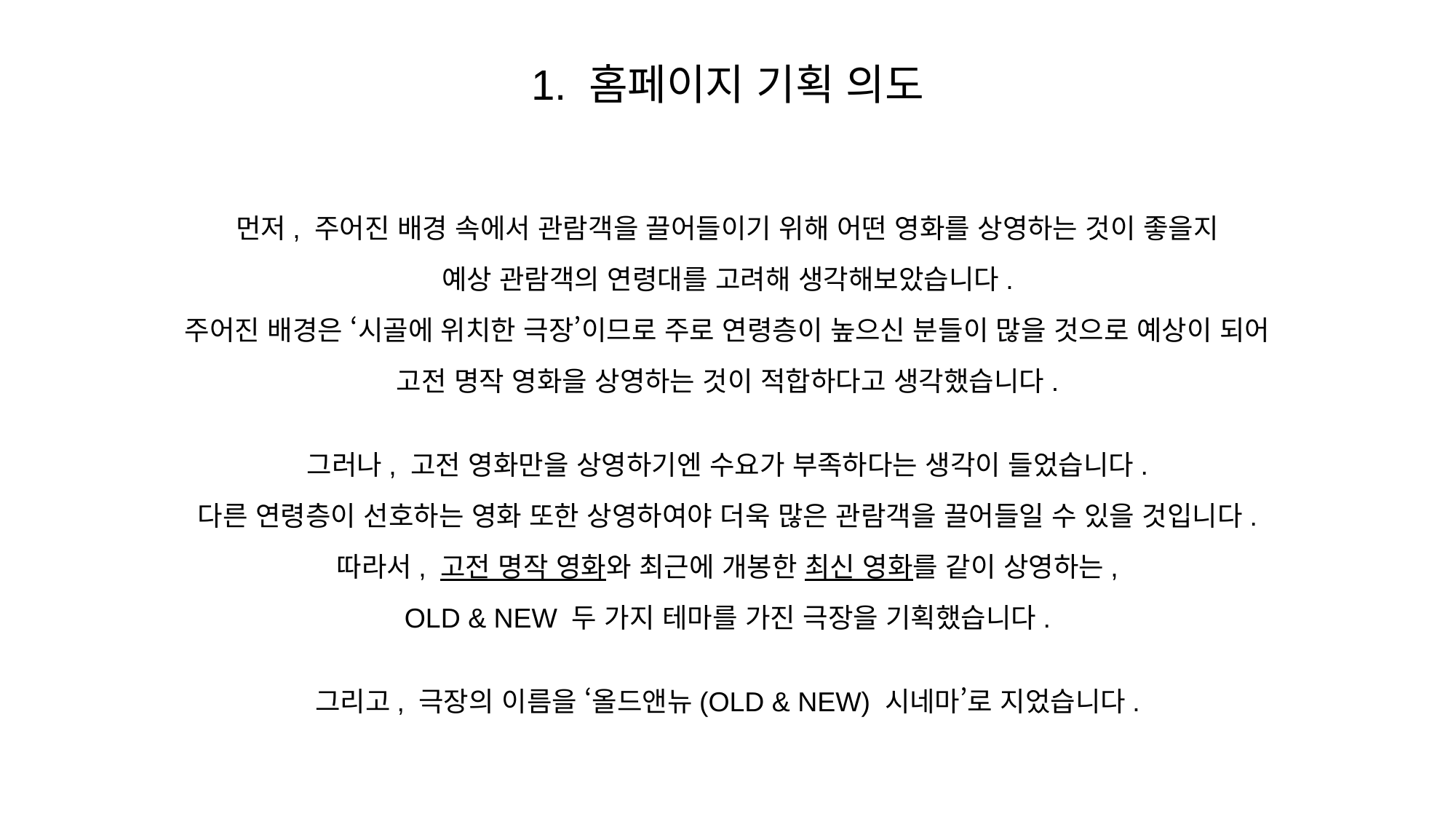

1. 홈페이지 기획 의도
먼저, 주어진 배경 속에서 관람객을 끌어들이기 위해 어떤 영화를 상영하는 것이 좋을지

예상 관람객의 연령대를 고려해 생각해보았습니다.

주어진 배경은 ‘시골에 위치한 극장’이므로 주로 연령층이 높으신 분들이 많을 것으로 예상이 되어

고전 명작 영화을 상영하는 것이 적합하다고 생각했습니다.

그러나, 고전 영화만을 상영하기엔 수요가 부족하다는 생각이 들었습니다.

다른 연령층이 선호하는 영화 또한 상영하여야 더욱 많은 관람객을 끌어들일 수 있을 것입니다.

따라서, 고전 명작 영화와 최근에 개봉한 최신 영화를 같이 상영하는,

OLD & NEW 두 가지 테마를 가진 극장을 기획했습니다.

그리고, 극장의 이름을 ‘올드앤뉴(OLD & NEW) 시네마’로 지었습니다.